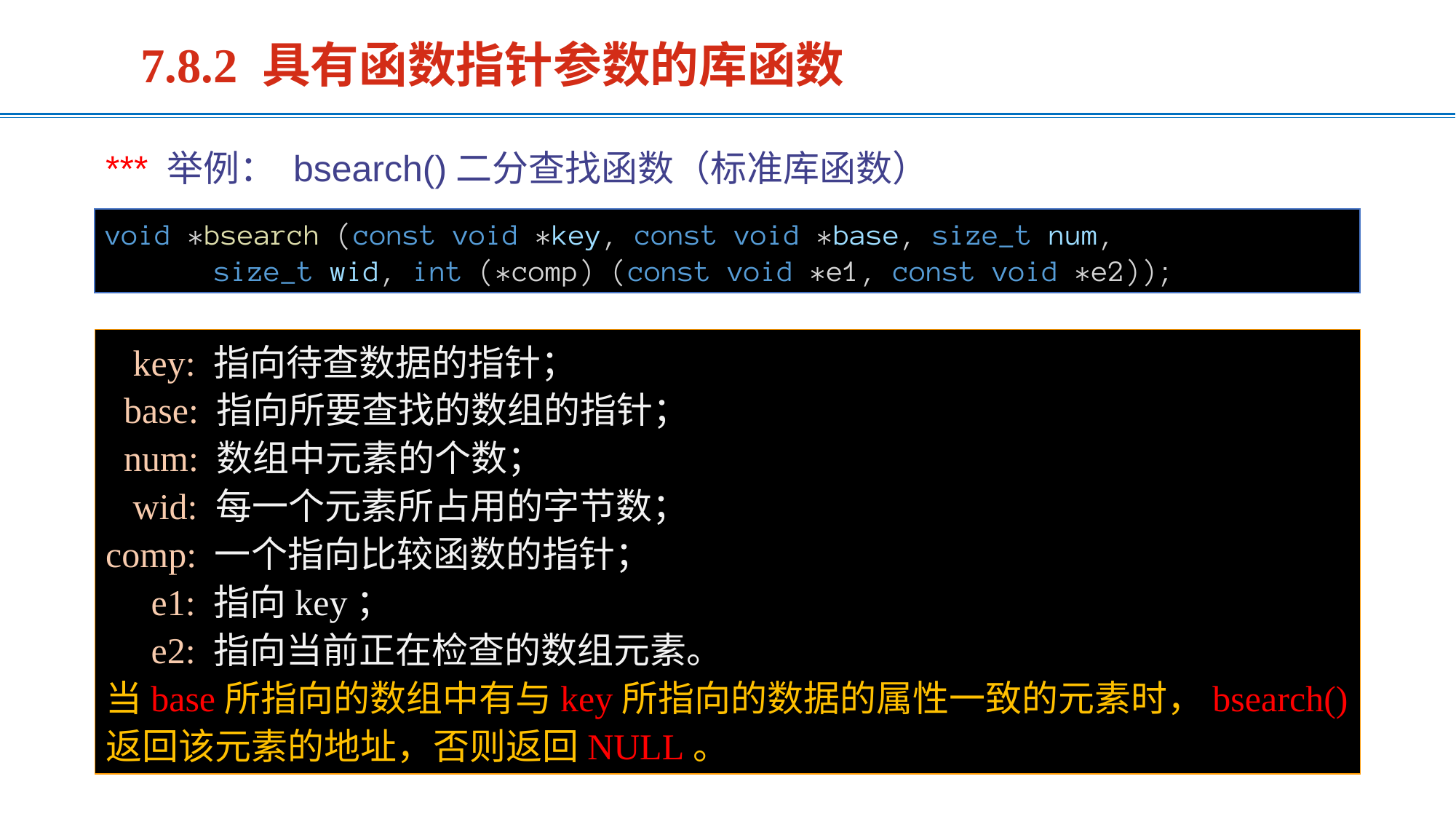

7.8.2 具有函数指针参数的库函数
*** 举例： bsearch()二分查找函数（标准库函数）
void *bsearch (const void *key, const void *base, size_t num,
	size_t wid, int (*comp) (const void *e1, const void *e2));
   key: 指向待查数据的指针；
  base: 指向所要查找的数组的指针；
  num: 数组中元素的个数；
   wid: 每一个元素所占用的字节数；
comp: 一个指向比较函数的指针；
     e1: 指向key；
     e2: 指向当前正在检查的数组元素。
当base所指向的数组中有与key所指向的数据的属性一致的元素时，bsearch()返回该元素的地址，否则返回NULL。